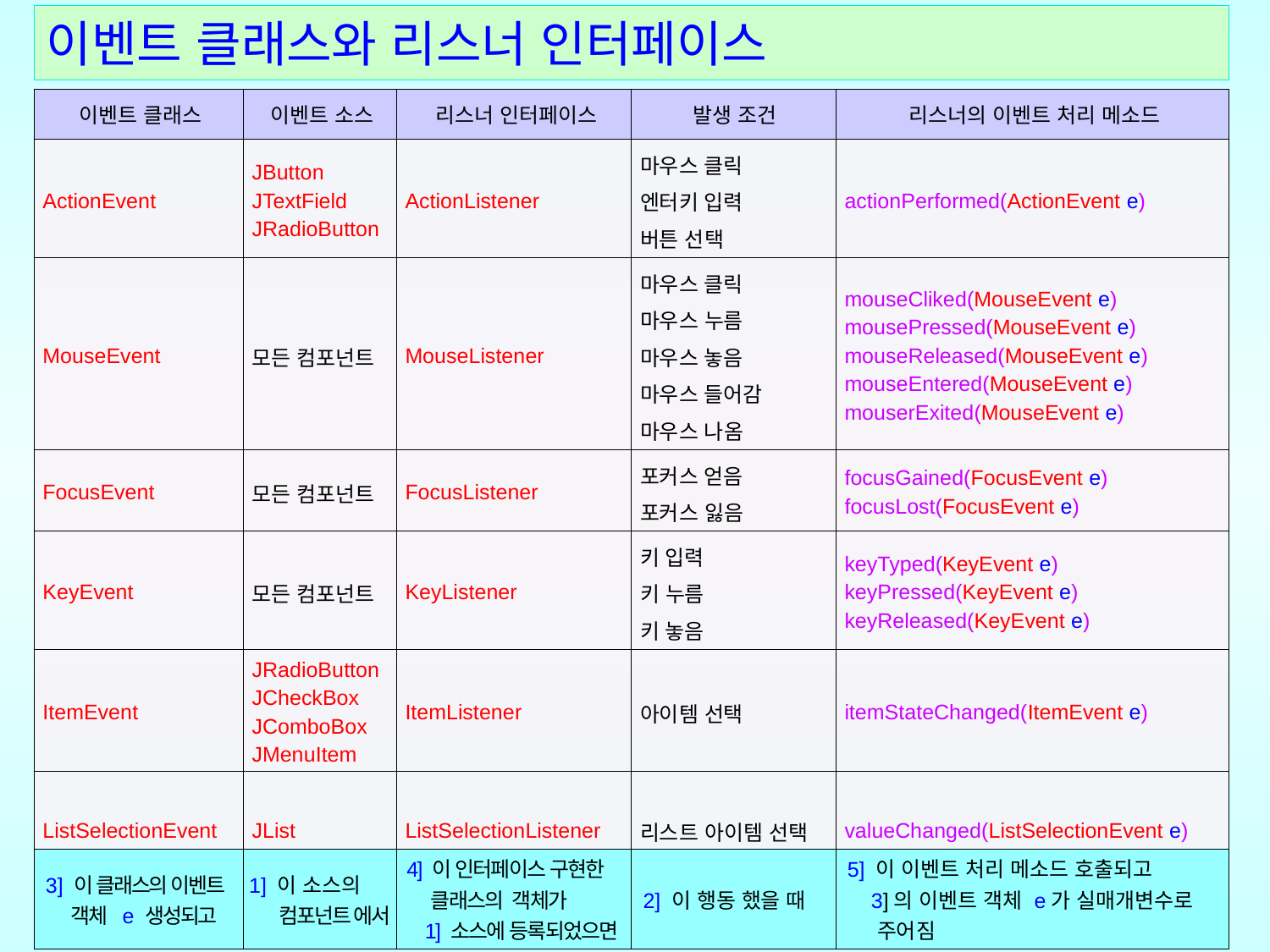

# 이벤트 클래스와 리스너 인터페이스
| 이벤트 클래스 | 이벤트 소스 | 리스너 인터페이스 | 발생 조건 | 리스너의 이벤트 처리 메소드 |
| --- | --- | --- | --- | --- |
| ActionEvent | JButton JTextField JRadioButton | ActionListener | 마우스 클릭 엔터키 입력 버튼 선택 | actionPerformed(ActionEvent e) |
| MouseEvent | 모든 컴포넌트 | MouseListener | 마우스 클릭 마우스 누름 마우스 놓음 마우스 들어감 마우스 나옴 | mouseCliked(MouseEvent e) mousePressed(MouseEvent e) mouseReleased(MouseEvent e) mouseEntered(MouseEvent e) mouserExited(MouseEvent e) |
| FocusEvent | 모든 컴포넌트 | FocusListener | 포커스 얻음 포커스 잃음 | focusGained(FocusEvent e) focusLost(FocusEvent e) |
| KeyEvent | 모든 컴포넌트 | KeyListener | 키 입력 키 누름 키 놓음 | keyTyped(KeyEvent e) keyPressed(KeyEvent e) keyReleased(KeyEvent e) |
| ItemEvent | JRadioButton JCheckBox JComboBox JMenuItem | ItemListener | 아이템 선택 | itemStateChanged(ItemEvent e) |
| ListSelectionEvent | JList | ListSelectionListener | 리스트 아이템 선택 | valueChanged(ListSelectionEvent e) |
| 3] 이 클래스의 이벤트 객체 e 생성되고 | 1] 이 소스의 컴포넌트 에서 | 4] 이 인터페이스 구현한 클래스의 객체가 1] 소스에 등록되었으면 | 2] 이 행동 했을 때 | 5] 이 이벤트 처리 메소드 호출되고 3]의 이벤트 객체 e가 실매개변수로 주어짐 |
| --- | --- | --- | --- | --- |